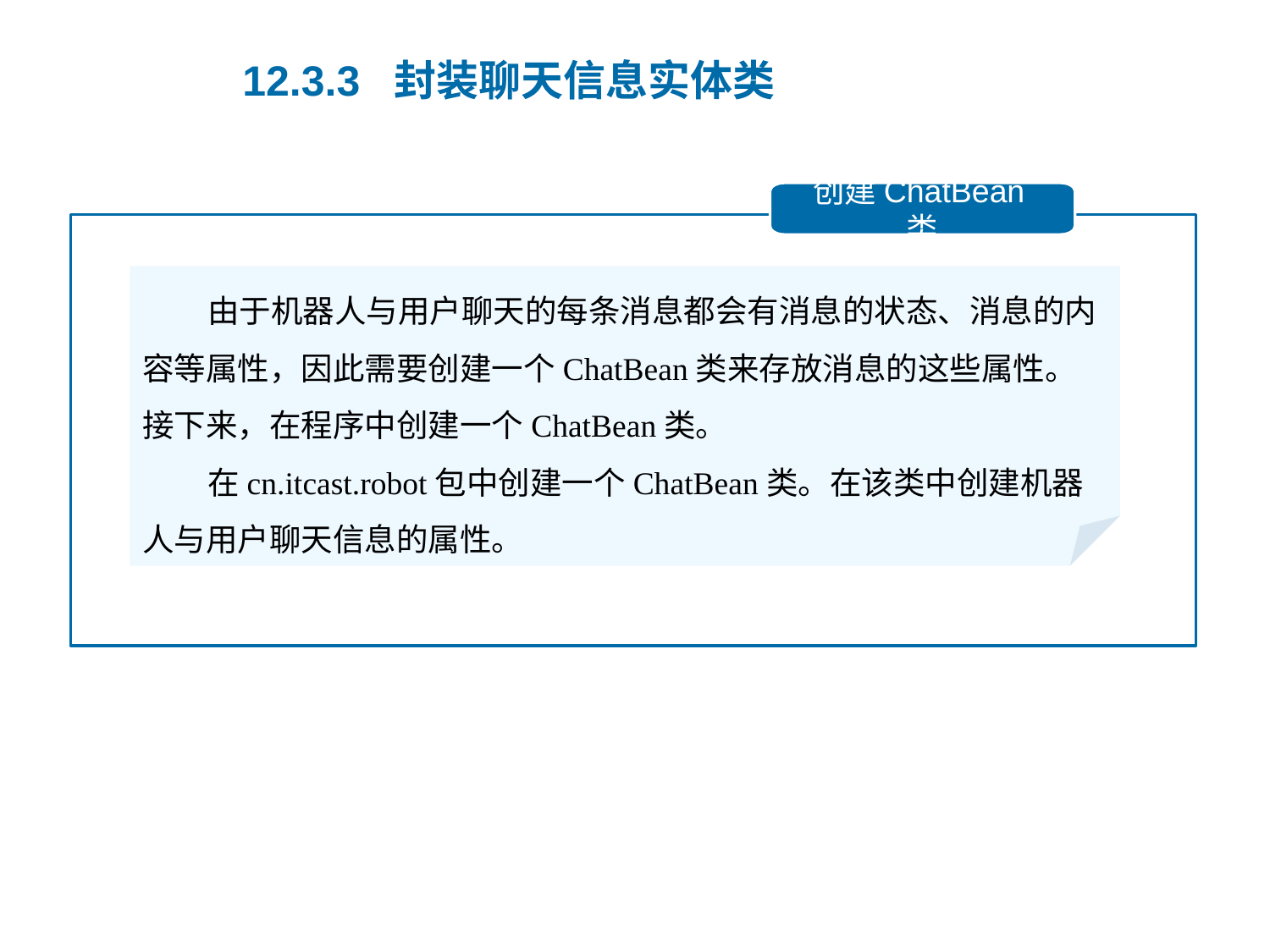

12.3.3  封装聊天信息实体类
创建ChatBean类

        由于机器人与用户聊天的每条消息都会有消息的状态、消息的内容等属性，因此需要创建一个ChatBean类来存放消息的这些属性。接下来，在程序中创建一个ChatBean类。
        在cn.itcast.robot包中创建一个ChatBean类。在该类中创建机器人与用户聊天信息的属性。